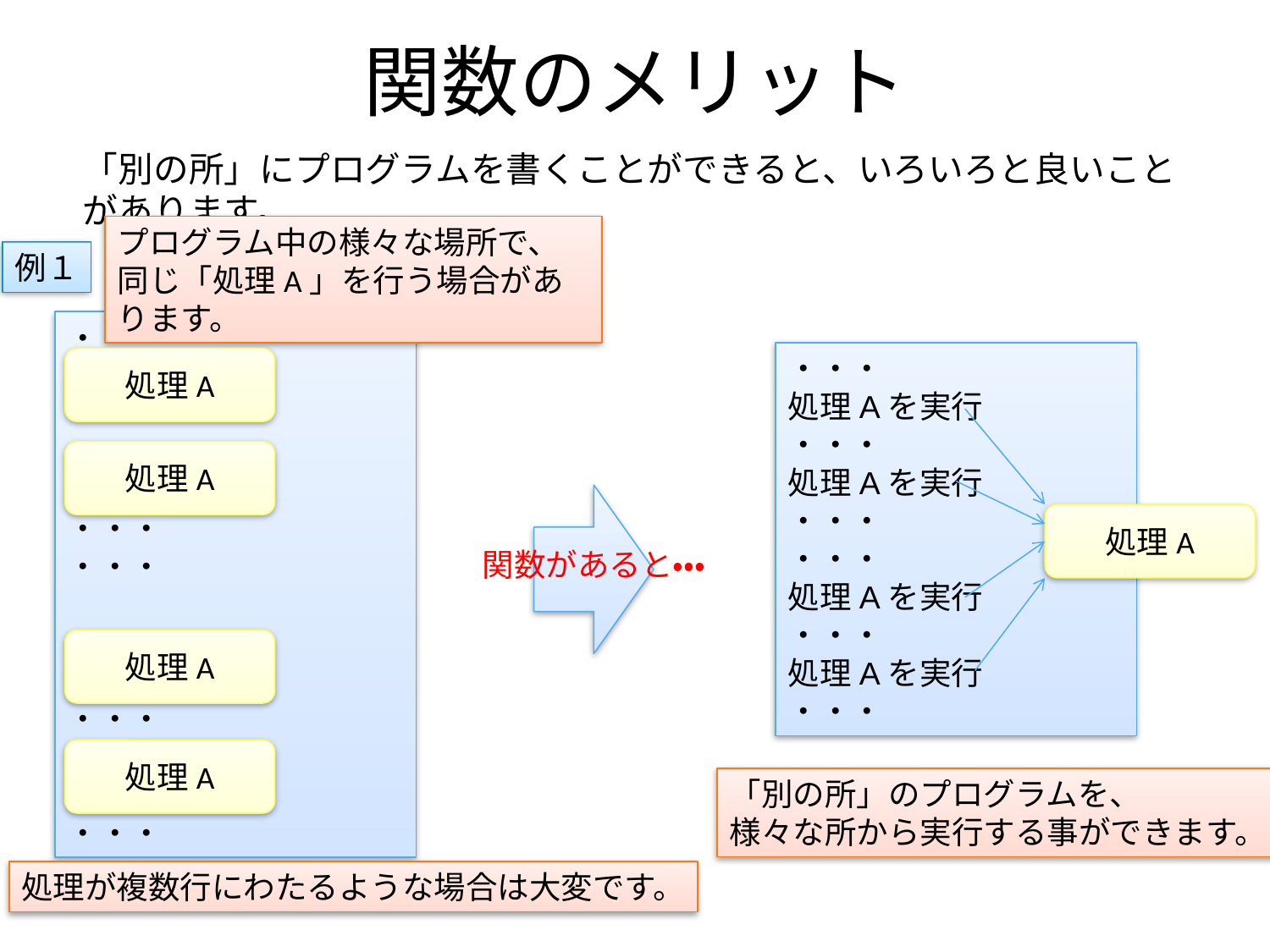

# 関数のメリット
「別の所」にプログラムを書くことができると、いろいろと良いことがあります。
プログラム中の様々な場所で、同じ「処理A」を行う場合があります。
例１
・・・
処理A
・・・

処理A
・・・
・・・

処理A
・・・
処理A
処理A
・・・
・・・
処理Aを実行
・・・
処理Aを実行
・・・
・・・
処理Aを実行
・・・
処理Aを実行
・・・
処理A
処理A

処理A
関数があると・・・
処理A
処理A
「別の所」のプログラムを、
様々な所から実行する事ができます。
処理が複数行にわたるような場合は大変です。